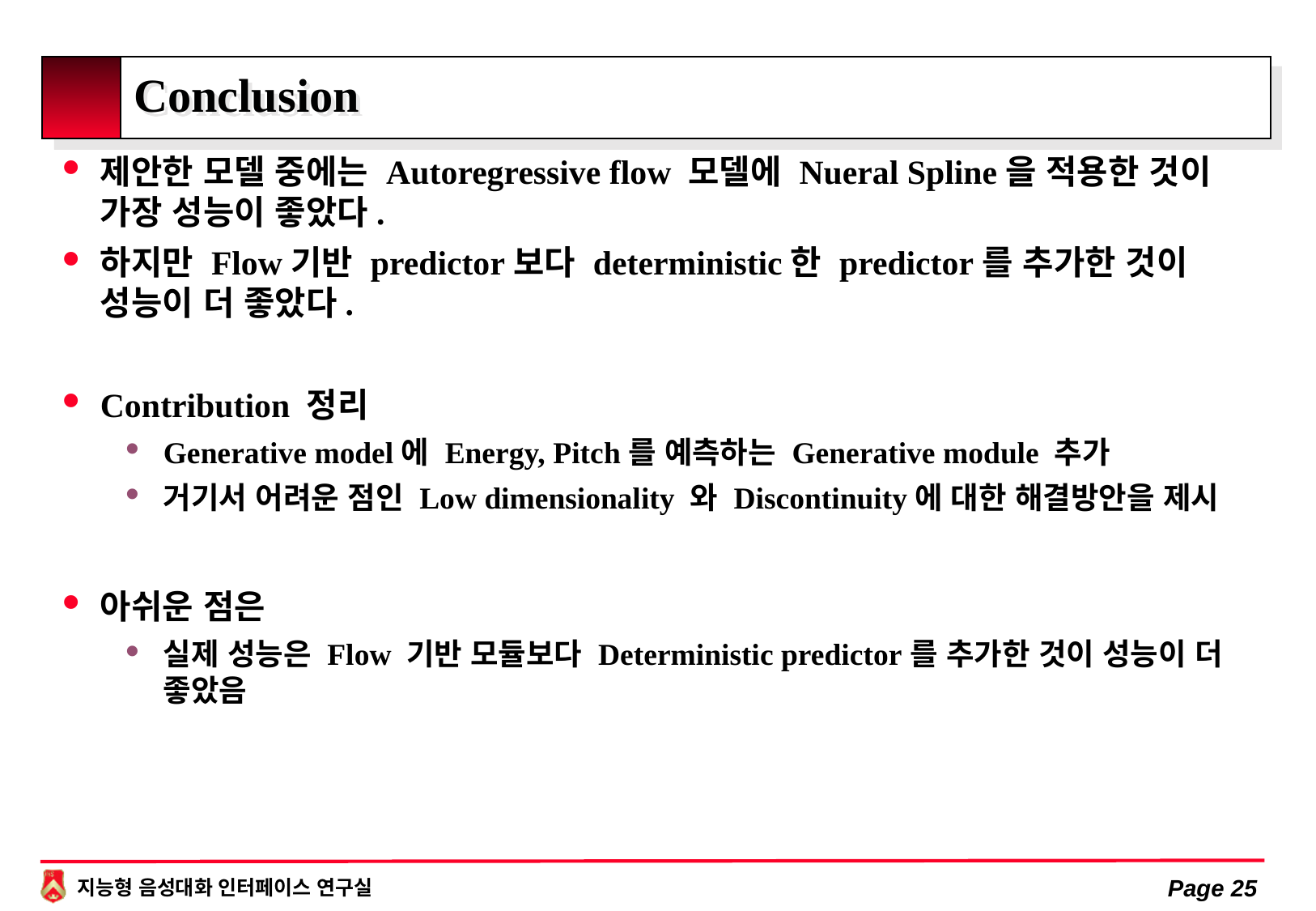

# Conclusion
제안한 모델 중에는 Autoregressive flow 모델에 Nueral Spline을 적용한 것이 가장 성능이 좋았다.
하지만 Flow기반 predictor보다 deterministic한 predictor를 추가한 것이 성능이 더 좋았다.

Contribution 정리
Generative model에 Energy, Pitch를 예측하는 Generative module 추가
거기서 어려운 점인 Low dimensionality 와 Discontinuity에 대한 해결방안을 제시

아쉬운 점은
실제 성능은 Flow 기반 모듈보다 Deterministic predictor를 추가한 것이 성능이 더 좋았음
Page 25